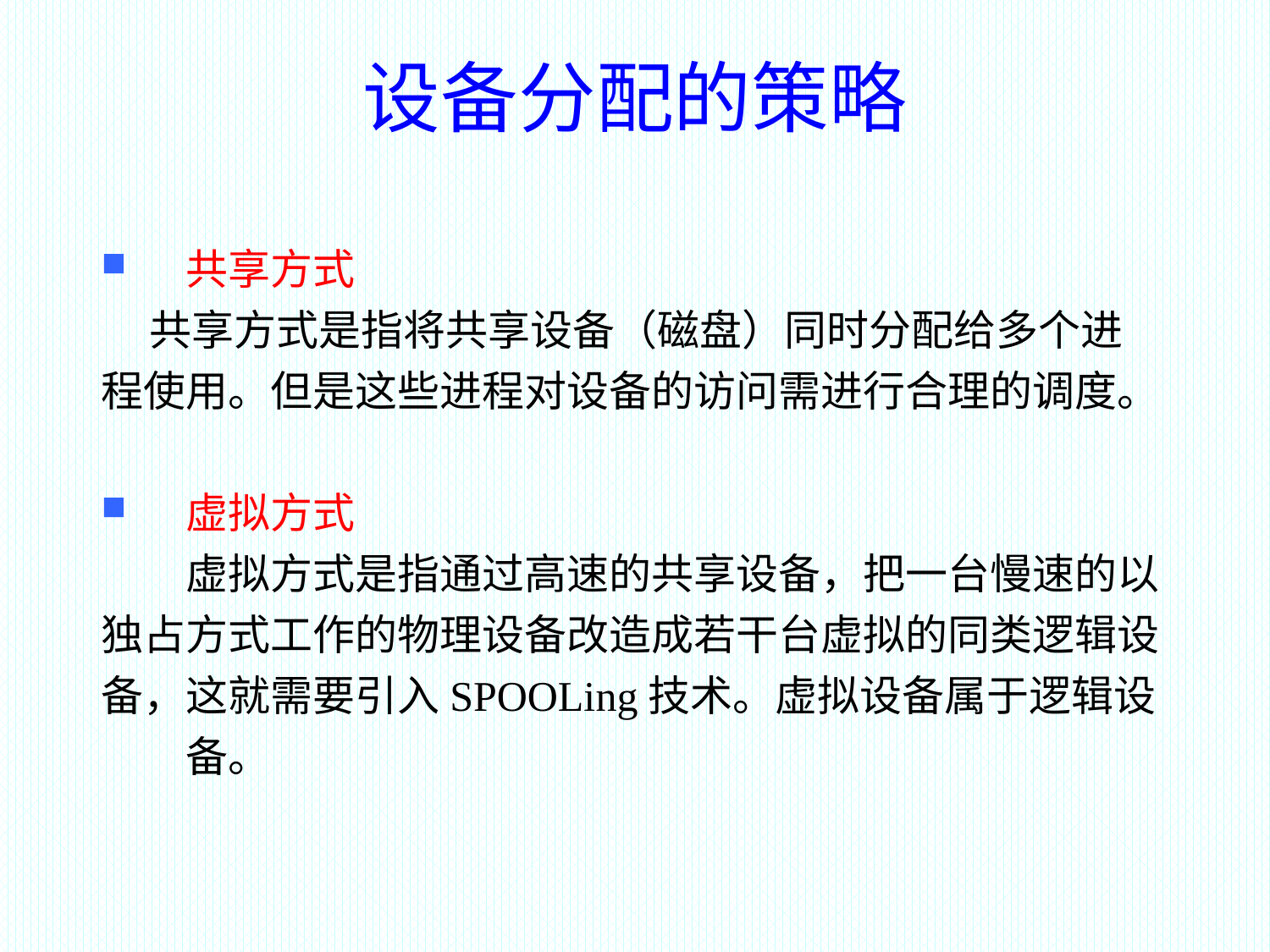

# 设备分配的策略
共享方式
    共享方式是指将共享设备（磁盘）同时分配给多个进
程使用。但是这些进程对设备的访问需进行合理的调度。

虚拟方式
	虚拟方式是指通过高速的共享设备，把一台慢速的以
独占方式工作的物理设备改造成若干台虚拟的同类逻辑设
备，这就需要引入SPOOLing技术。虚拟设备属于逻辑设备。